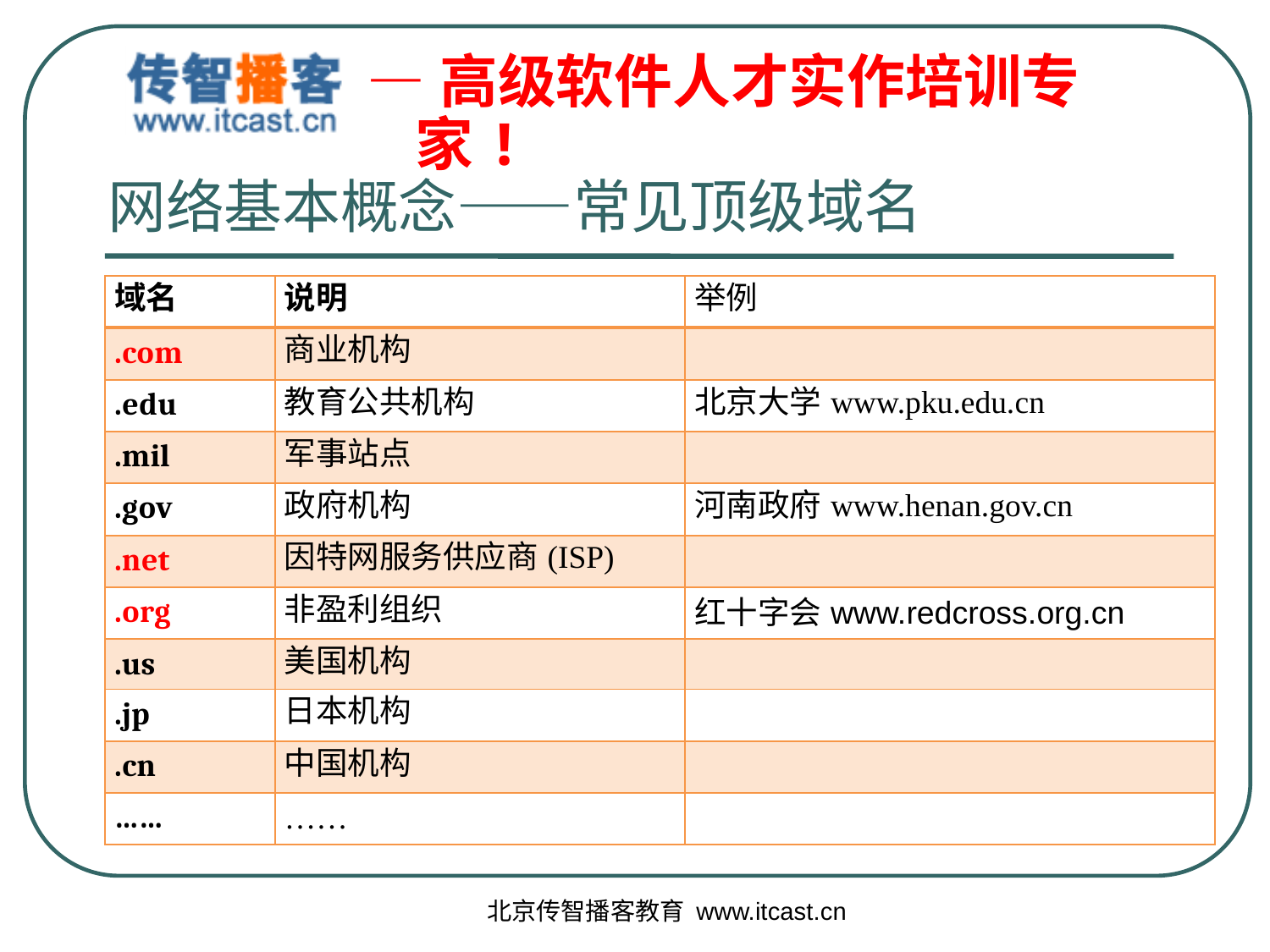

# 网络基本概念——常见顶级域名
| 域名 | 说明 | 举例 |
| --- | --- | --- |
| .com | 商业机构 |  |
| .edu | 教育公共机构 | 北京大学www.pku.edu.cn |
| .mil | 军事站点 |  |
| .gov | 政府机构 | 河南政府www.henan.gov.cn |
| .net | 因特网服务供应商(ISP) |  |
| .org | 非盈利组织 | 红十字会www.redcross.org.cn |
| .us | 美国机构 |  |
| .jp | 日本机构 |  |
| .cn | 中国机构 |  |
| …… | …… |  |